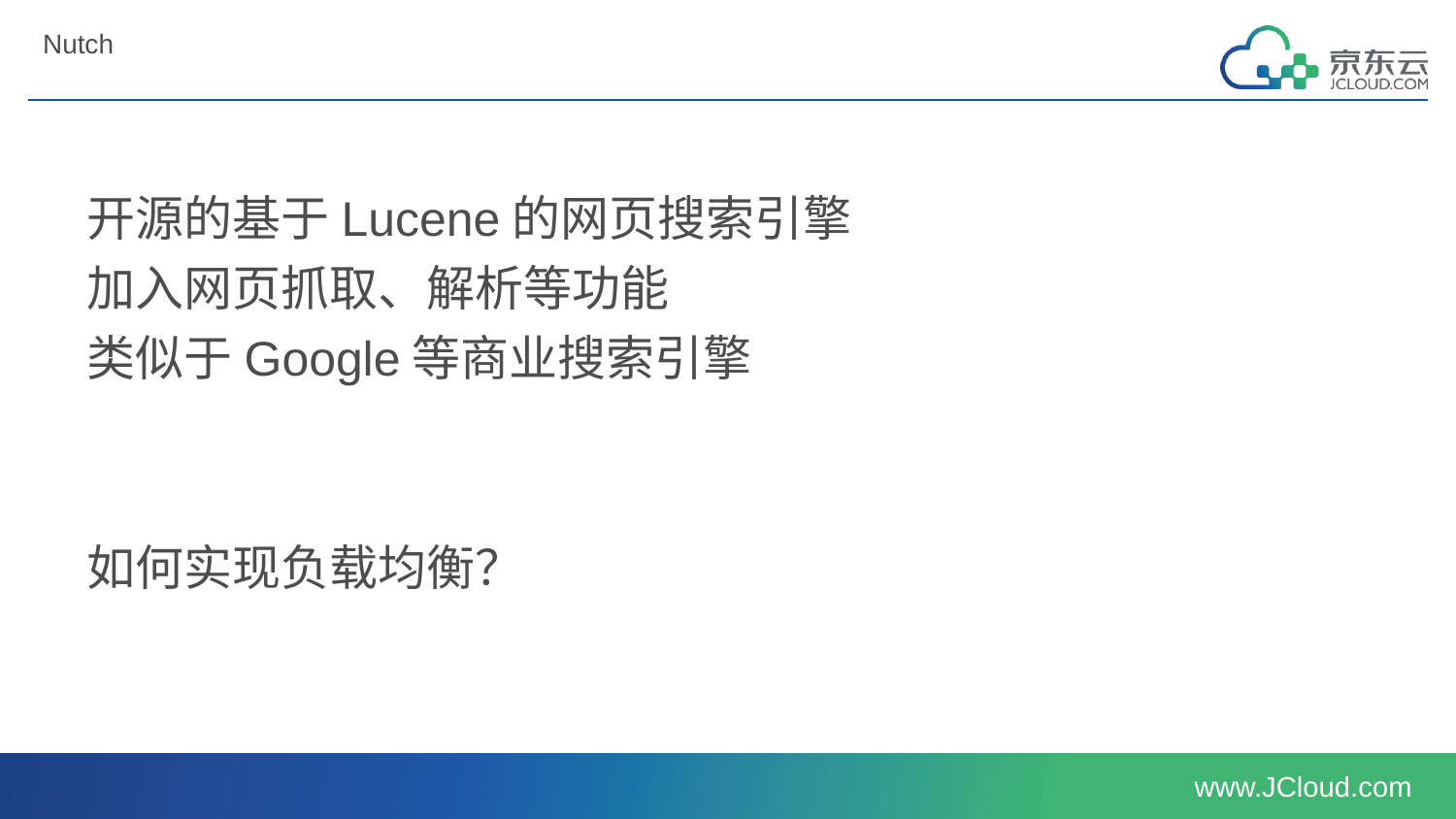

# Nutch
开源的基于Lucene的网页搜索引擎
加入网页抓取、解析等功能
类似于Google等商业搜索引擎

如何实现负载均衡？